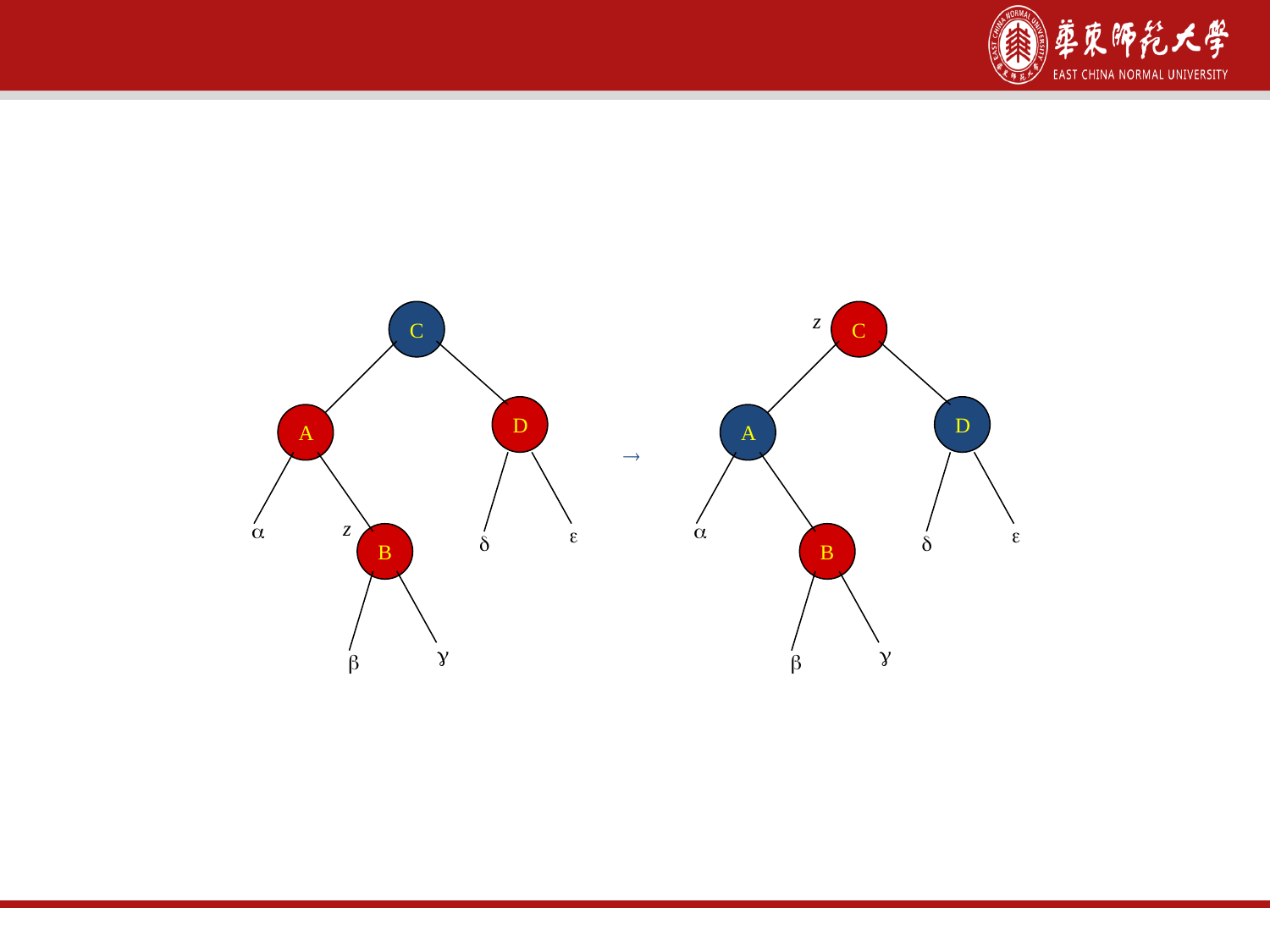

第一种情况的案例1
C
C
z

D
D
A
A
→

z
α
α
ε
ε
B
B
δ
δ

γ
γ
β
β